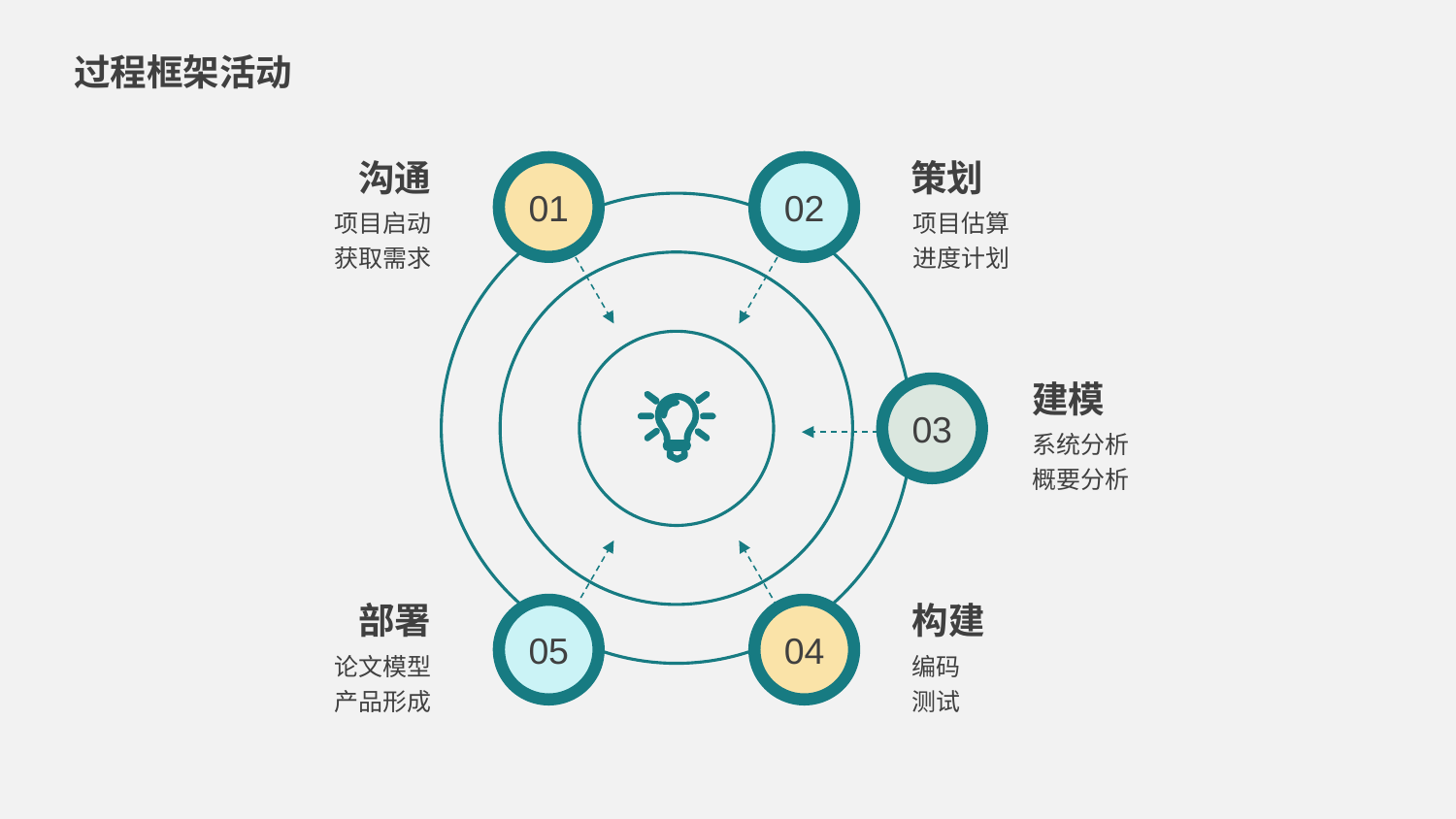

过程框架活动
沟通
项目启动
获取需求
策划
项目估算
进度计划
01
02

03

05
04
建模
系统分析
概要分析
部署
论文模型
产品形成
构建
编码
测试